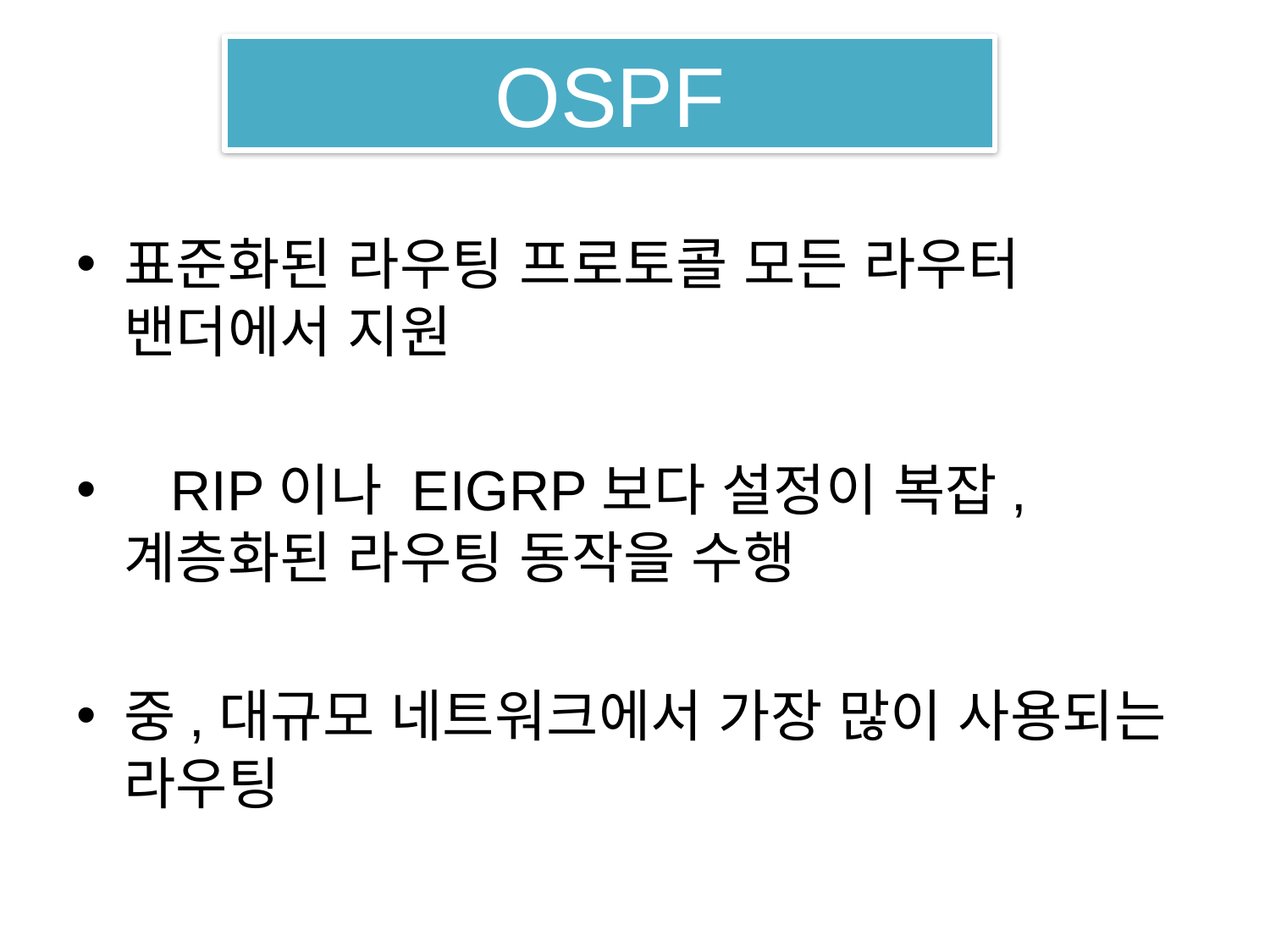

OSPF
표준화된 라우팅 프로토콜 모든 라우터 밴더에서 지원

   RIP이나 EIGRP보다 설정이 복잡, 계층화된 라우팅 동작을 수행

중,대규모 네트워크에서 가장 많이 사용되는 라우팅